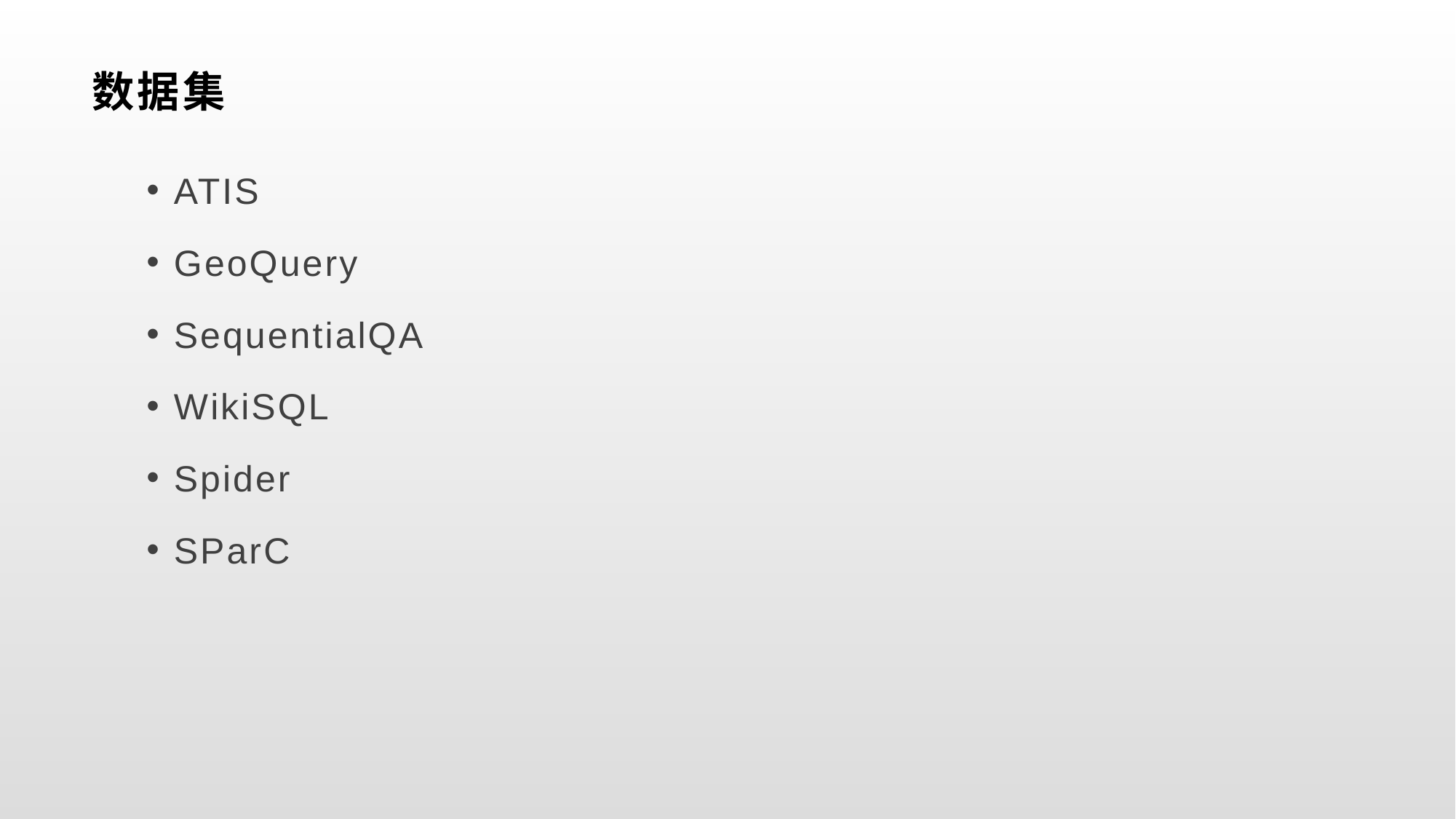

# 数据集
ATIS
GeoQuery
SequentialQA
WikiSQL
Spider
SParC